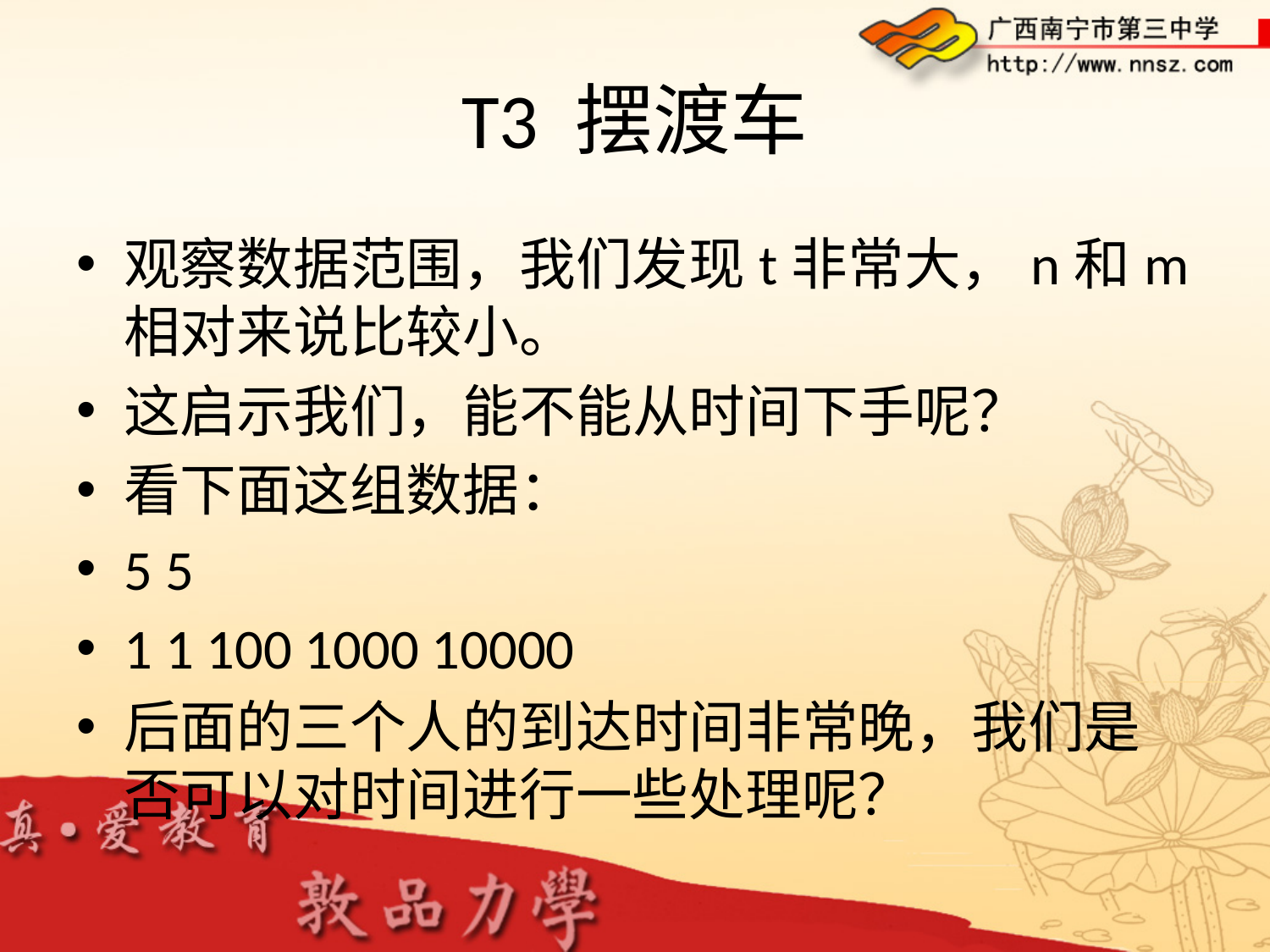

# T3 摆渡车
观察数据范围，我们发现t非常大，n和m相对来说比较小。
这启示我们，能不能从时间下手呢？
看下面这组数据：
5 5
1 1 100 1000 10000
后面的三个人的到达时间非常晚，我们是否可以对时间进行一些处理呢？